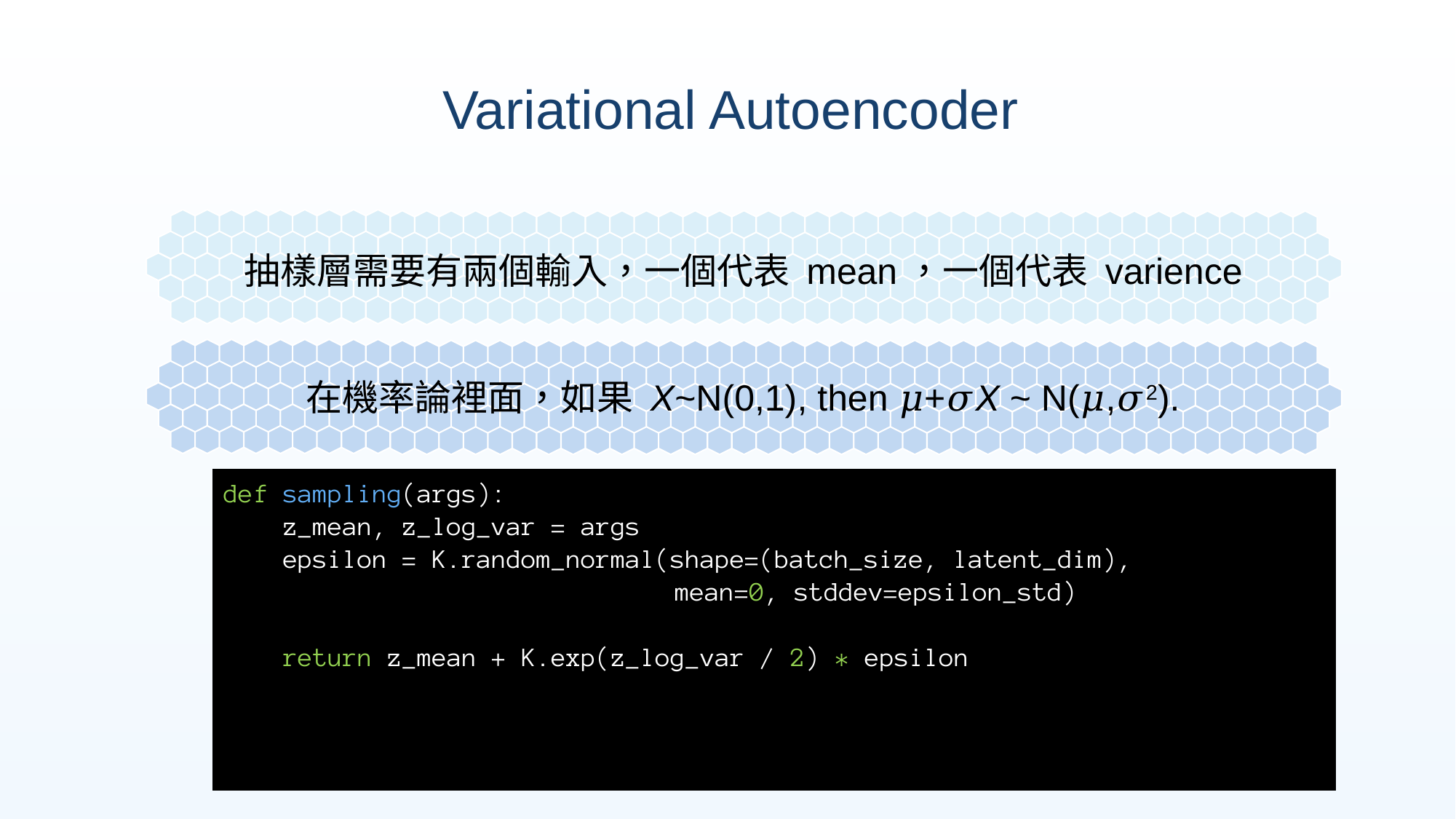

Variational Autoencoder

抽樣層需要有兩個輸入，一個代表 mean，一個代表 varience

在機率論裡面，如果 X~N(0,1), then 𝜇+𝜎X ~ N(𝜇,𝜎2).
def sampling(args):
    z_mean, z_log_var = args
    epsilon = K.random_normal(shape=(batch_size, latent_dim),
				 mean=0, stddev=epsilon_std)

    return z_mean + K.exp(z_log_var / 2) * epsilon